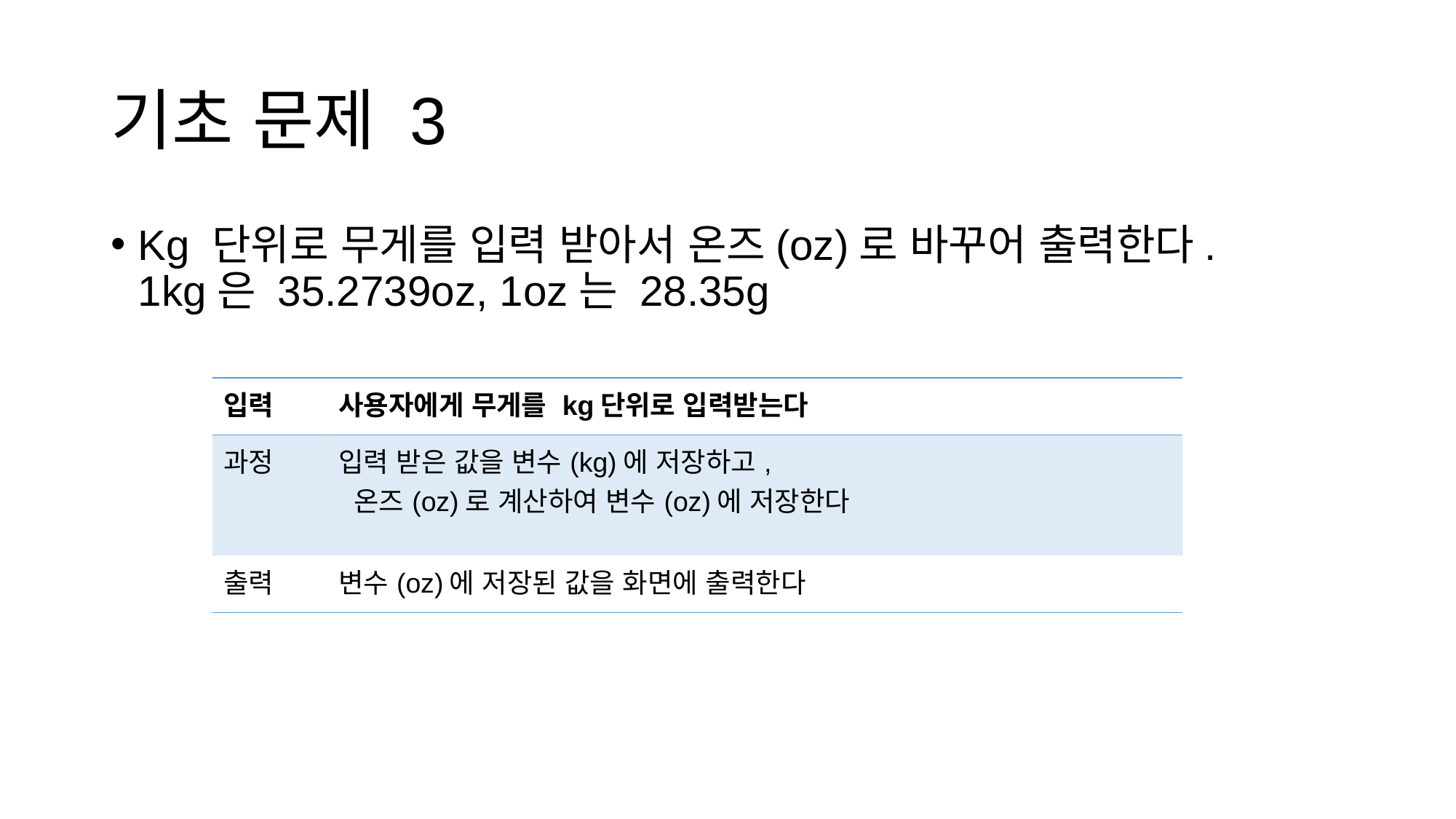

# 기초 문제 3
Kg 단위로 무게를 입력 받아서 온즈(oz)로 바꾸어 출력한다.
1kg은 35.2739oz, 1oz는 28.35g

| 입력 | 사용자에게 무게를 kg단위로 입력받는다 |
| --- | --- |
| 과정 | 입력 받은 값을 변수(kg)에 저장하고, 온즈(oz)로 계산하여 변수(oz)에 저장한다 |
| 출력 | 변수(oz)에 저장된 값을 화면에 출력한다 |